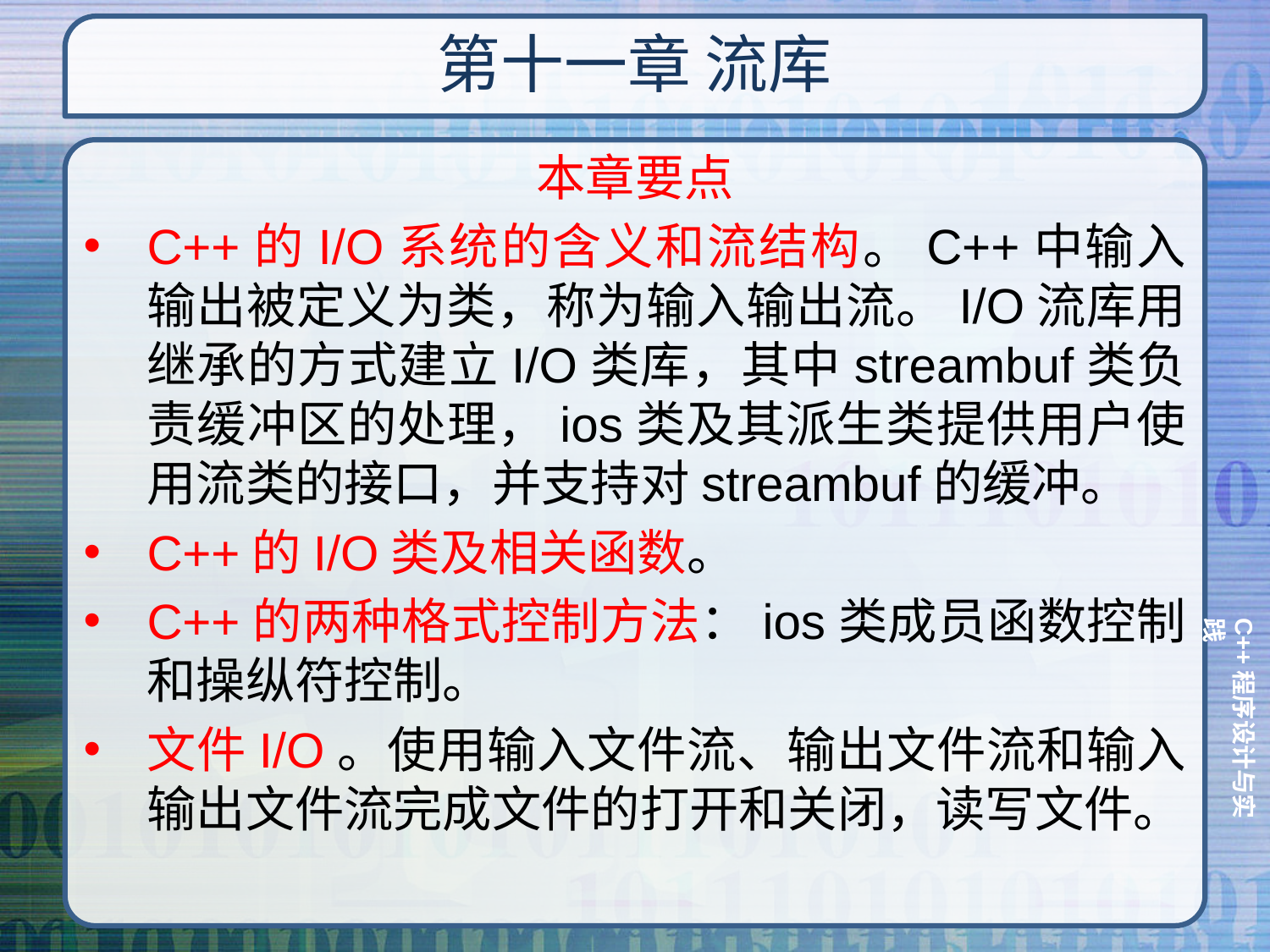

# 第十一章 流库
本章要点
C++的I/O系统的含义和流结构。C++中输入输出被定义为类，称为输入输出流。I/O流库用继承的方式建立I/O类库，其中streambuf类负责缓冲区的处理，ios类及其派生类提供用户使用流类的接口，并支持对streambuf的缓冲。
C++的I/O类及相关函数。
C++的两种格式控制方法：ios类成员函数控制和操纵符控制。
文件I/O。使用输入文件流、输出文件流和输入输出文件流完成文件的打开和关闭，读写文件。